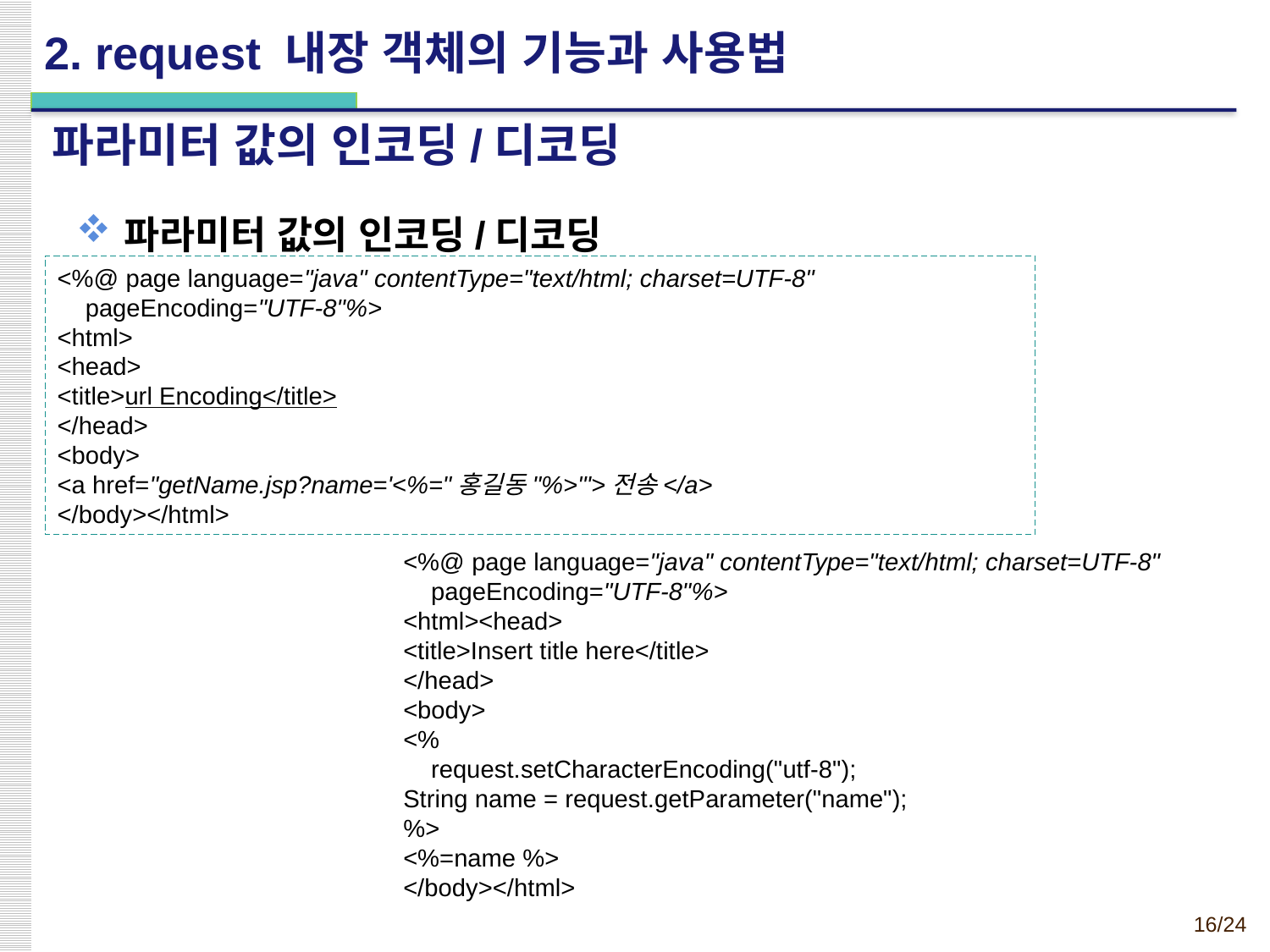

# 2. request 내장 객체의 기능과 사용법
파라미터 값의 인코딩/디코딩
파라미터 값의 인코딩/디코딩

<%@ page language="java" contentType="text/html; charset=UTF-8"
    pageEncoding="UTF-8"%>
<html>
<head>
<title>url Encoding</title>
</head>
<body>
<a href="getName.jsp?name='<%="홍길동"%>'">전송</a>
</body></html>
<%@ page language="java" contentType="text/html; charset=UTF-8"
    pageEncoding="UTF-8"%>
<html><head>
<title>Insert title here</title>
</head>
<body>
<%
    request.setCharacterEncoding("utf-8");
String name = request.getParameter("name");
%>
<%=name %>
</body></html>